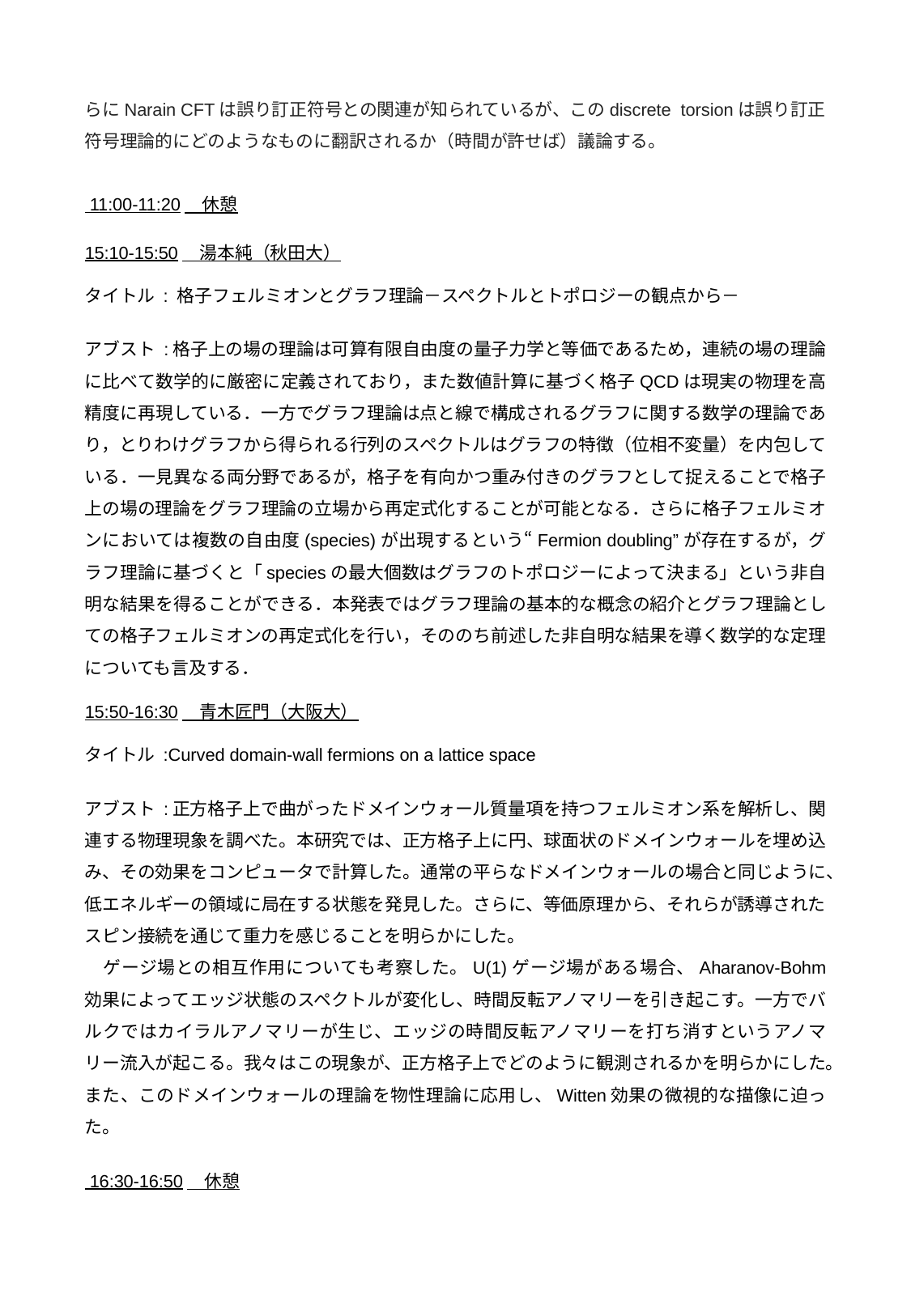

らにNarain CFTは誤り訂正符号との関連が知られているが、このdiscrete  torsionは誤り訂正符号理論的にどのようなものに翻訳されるか（時間が許せば）議論する。
 11:00-11:20　休憩
15:10-15:50　湯本純（秋田大）
タイトル : 格子フェルミオンとグラフ理論－スペクトルとトポロジーの観点から－
アブスト :格子上の場の理論は可算有限自由度の量子力学と等価であるため，連続の場の理論に比べて数学的に厳密に定義されており，また数値計算に基づく格子QCDは現実の物理を高精度に再現している．一方でグラフ理論は点と線で構成されるグラフに関する数学の理論であり，とりわけグラフから得られる行列のスペクトルはグラフの特徴（位相不変量）を内包している．一見異なる両分野であるが，格子を有向かつ重み付きのグラフとして捉えることで格子上の場の理論をグラフ理論の立場から再定式化することが可能となる．さらに格子フェルミオンにおいては複数の自由度(species)が出現するという“Fermion doubling”が存在するが，グラフ理論に基づくと「speciesの最大個数はグラフのトポロジーによって決まる」という非自明な結果を得ることができる．本発表ではグラフ理論の基本的な概念の紹介とグラフ理論としての格子フェルミオンの再定式化を行い，そののち前述した非自明な結果を導く数学的な定理についても言及する．
15:50-16:30　青木匠門（大阪大）
タイトル :Curved domain-wall fermions on a lattice space
アブスト :正方格子上で曲がったドメインウォール質量項を持つフェルミオン系を解析し、関連する物理現象を調べた。本研究では、正方格子上に円、球面状のドメインウォールを埋め込み、その効果をコンピュータで計算した。通常の平らなドメインウォールの場合と同じように、低エネルギーの領域に局在する状態を発見した。さらに、等価原理から、それらが誘導されたスピン接続を通じて重力を感じることを明らかにした。
　ゲージ場との相互作用についても考察した。U(1)ゲージ場がある場合、Aharanov-Bohm 効果によってエッジ状態のスペクトルが変化し、時間反転アノマリーを引き起こす。一方でバルクではカイラルアノマリーが生じ、エッジの時間反転アノマリーを打ち消すというアノマリー流入が起こる。我々はこの現象が、正方格子上でどのように観測されるかを明らかにした。また、このドメインウォールの理論を物性理論に応用し、Witten効果の微視的な描像に迫った。
 16:30-16:50　休憩